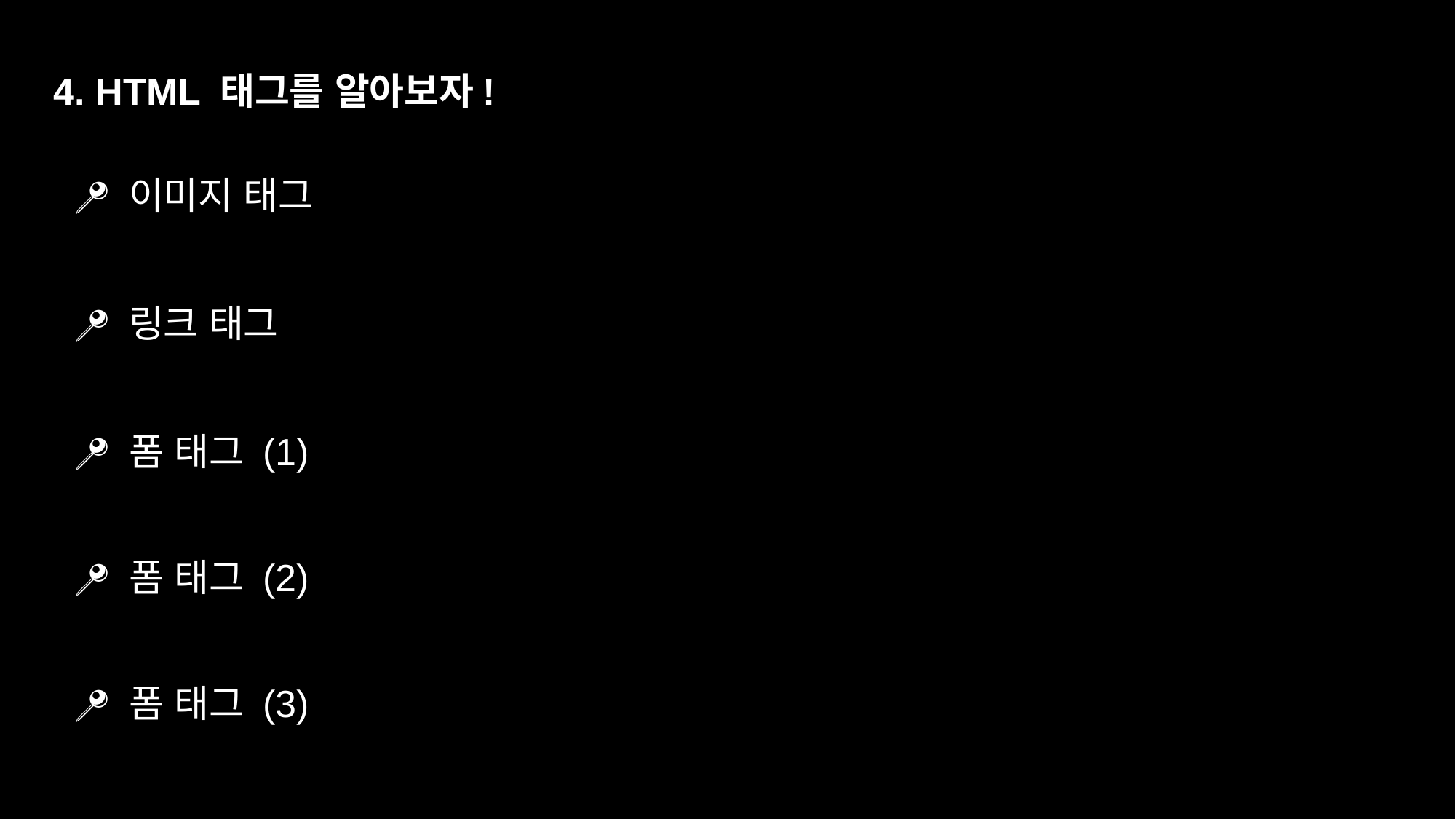

4. HTML 태그를 알아보자!
📍 이미지 태그
📍 링크 태그
📍 폼 태그 (1)
📍 폼 태그 (2)
📍 폼 태그 (3)